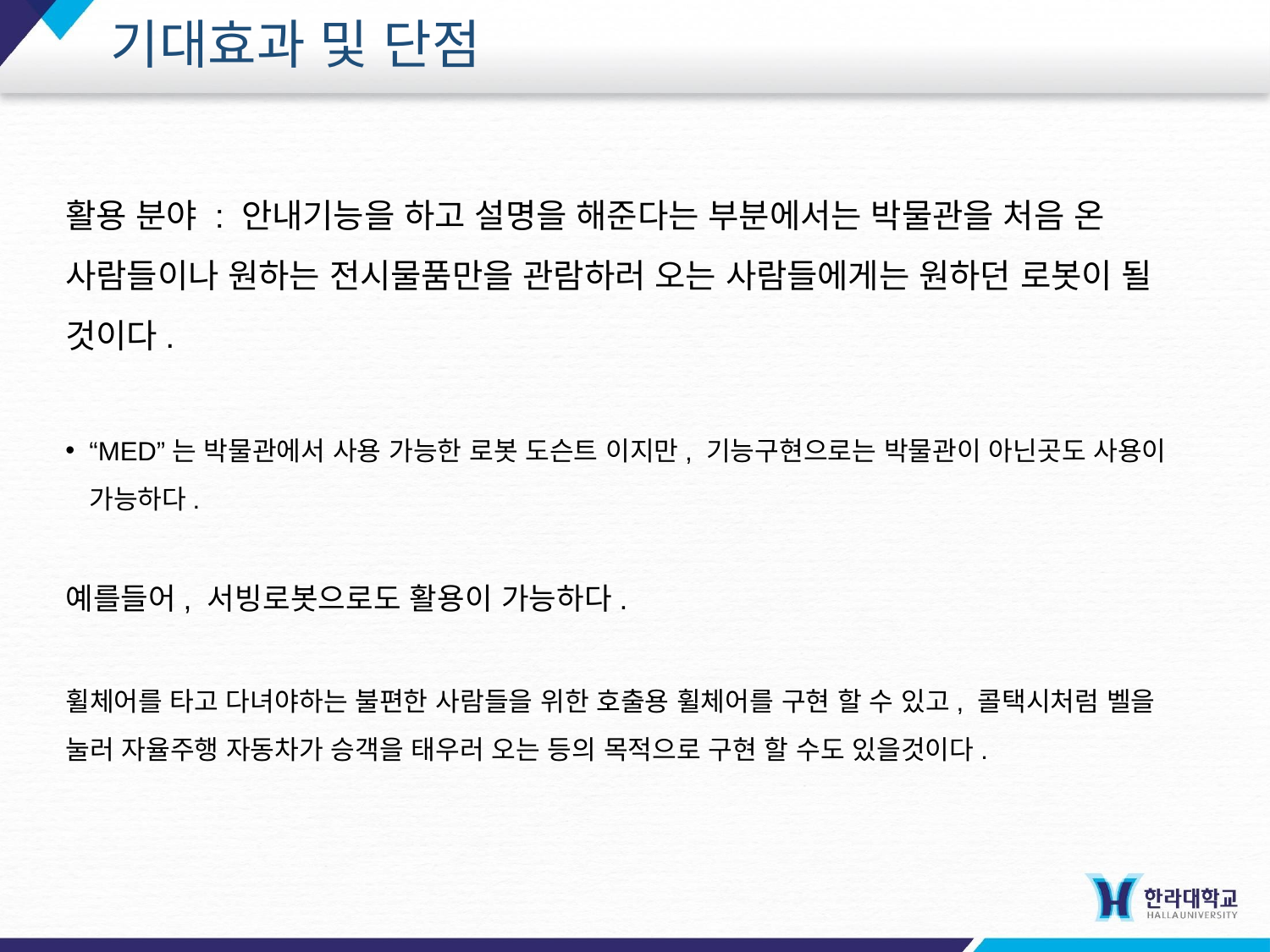

기대효과 및 단점
활용 분야 : 안내기능을 하고 설명을 해준다는 부분에서는 박물관을 처음 온 사람들이나 원하는 전시물품만을 관람하러 오는 사람들에게는 원하던 로봇이 될 것이다.

“MED”는 박물관에서 사용 가능한 로봇 도슨트 이지만, 기능구현으로는 박물관이 아닌곳도 사용이 가능하다.

예를들어, 서빙로봇으로도 활용이 가능하다.

휠체어를 타고 다녀야하는 불편한 사람들을 위한 호출용 휠체어를 구현 할 수 있고, 콜택시처럼 벨을 눌러 자율주행 자동차가 승객을 태우러 오는 등의 목적으로 구현 할 수도 있을것이다.